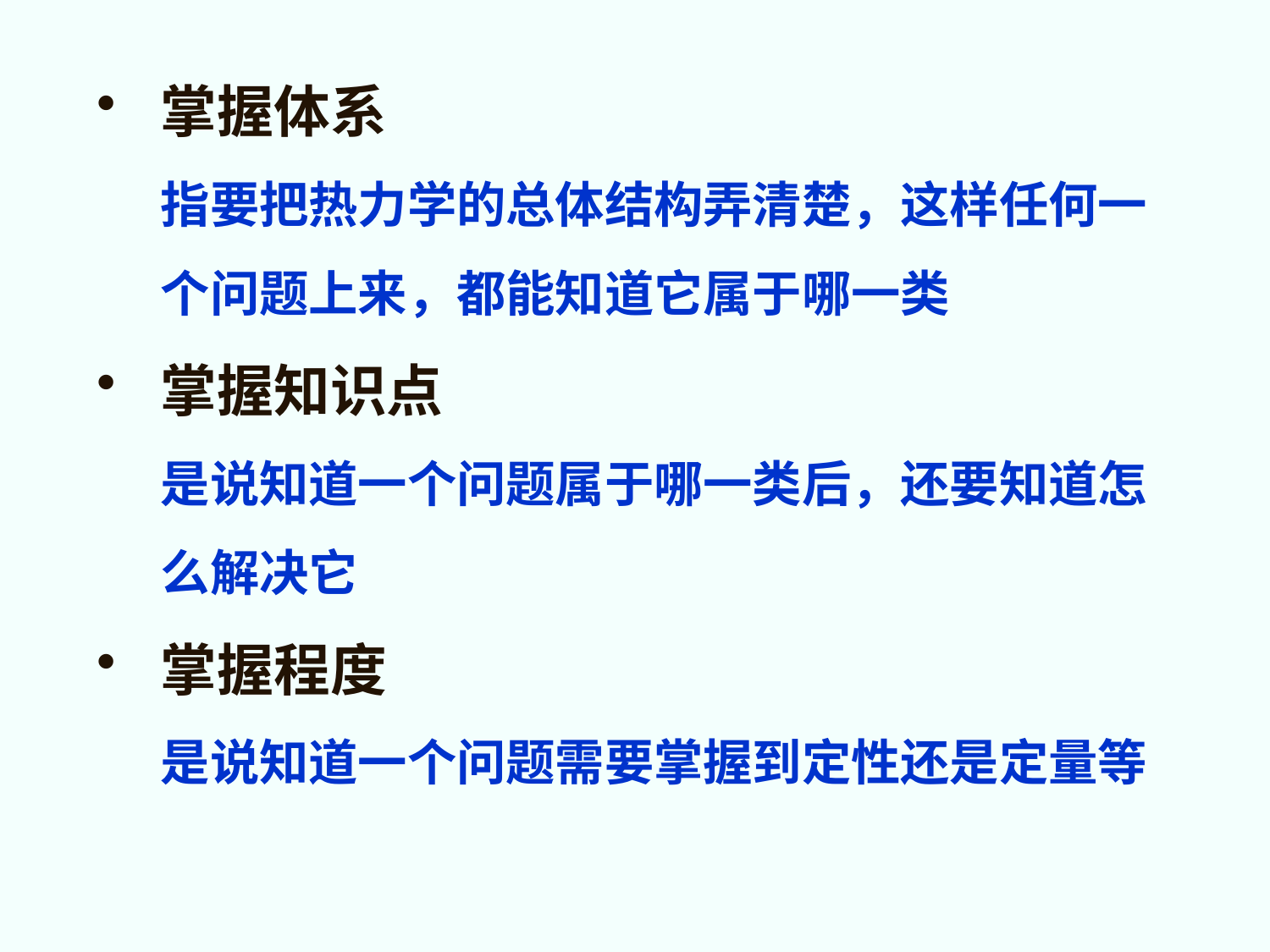

掌握体系
指要把热力学的总体结构弄清楚，这样任何一个问题上来，都能知道它属于哪一类
掌握知识点
是说知道一个问题属于哪一类后，还要知道怎么解决它
掌握程度
是说知道一个问题需要掌握到定性还是定量等